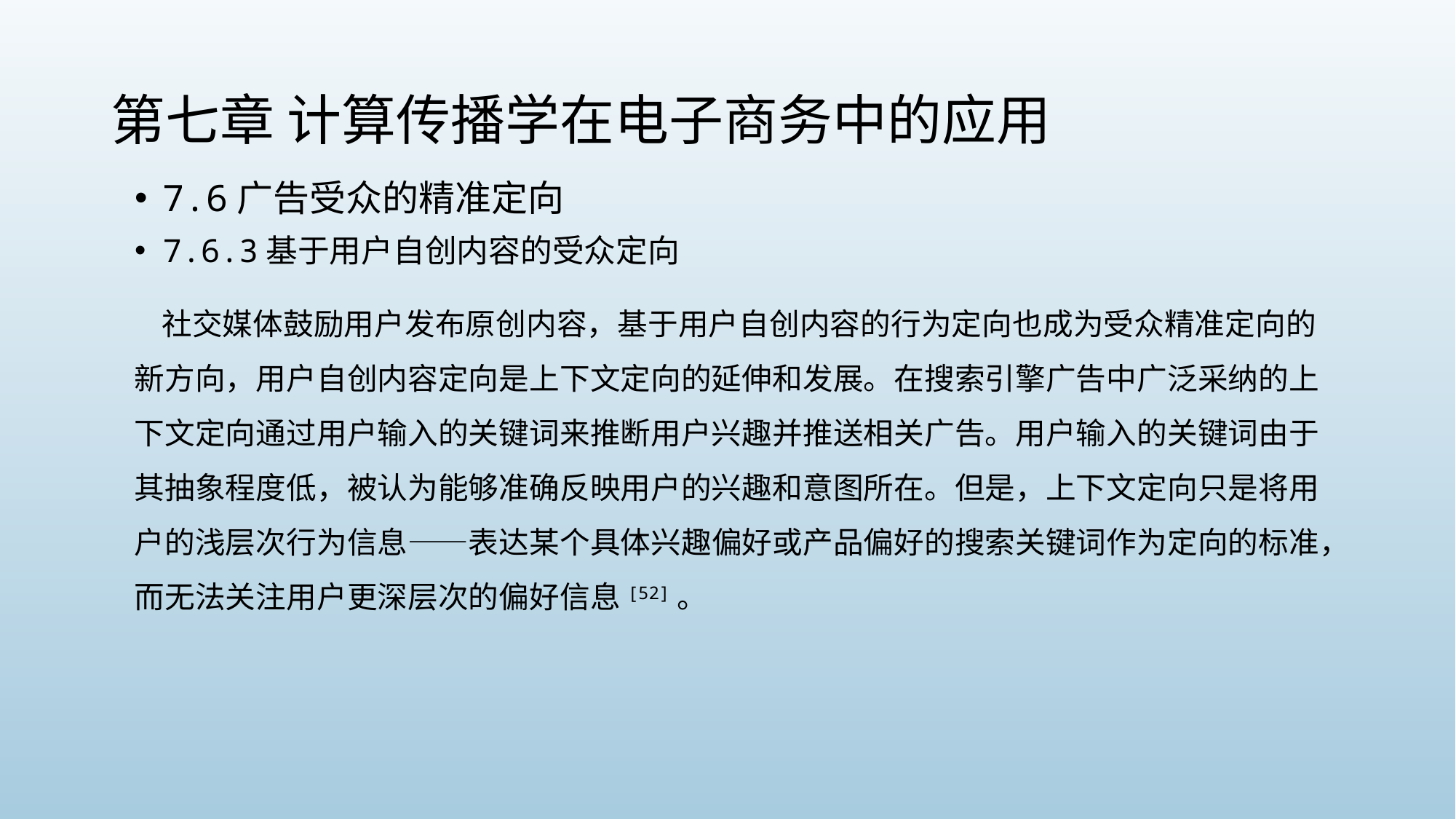

# 第七章 计算传播学在电子商务中的应用
7.6广告受众的精准定向
7.6.3基于用户自创内容的受众定向
   社交媒体鼓励用户发布原创内容，基于用户自创内容的行为定向也成为受众精准定向的新方向，用户自创内容定向是上下文定向的延伸和发展。在搜索引擎广告中广泛采纳的上下文定向通过用户输入的关键词来推断用户兴趣并推送相关广告。用户输入的关键词由于其抽象程度低，被认为能够准确反映用户的兴趣和意图所在。但是，上下文定向只是将用户的浅层次行为信息——表达某个具体兴趣偏好或产品偏好的搜索关键词作为定向的标准，而无法关注用户更深层次的偏好信息[52]。